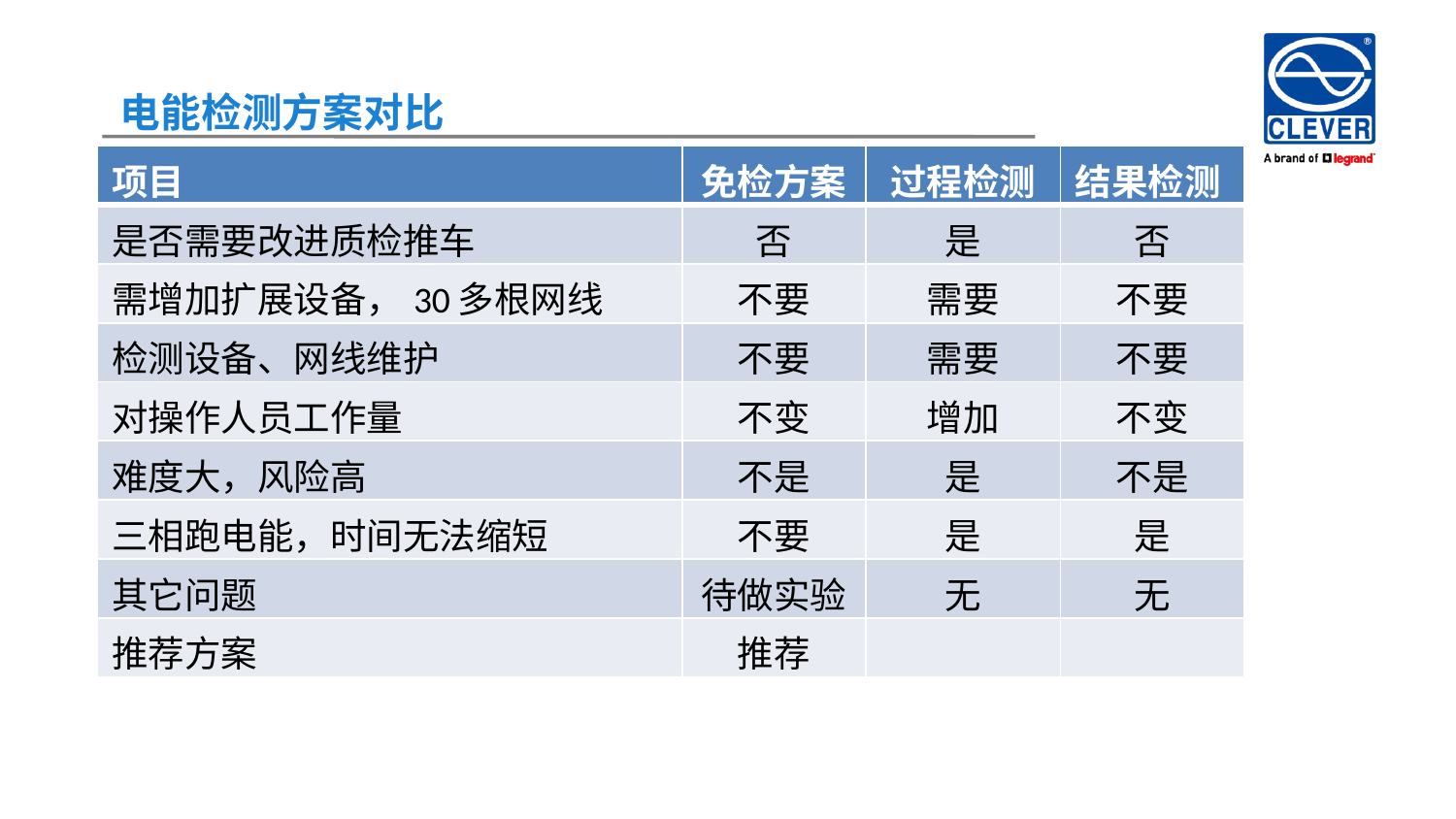

电能检测方案对比
| 项目 | 免检方案 | 过程检测 | 结果检测 |
| --- | --- | --- | --- |
| 是否需要改进质检推车 | 否 | 是 | 否 |
| 需增加扩展设备，30多根网线 | 不要 | 需要 | 不要 |
| 检测设备、网线维护 | 不要 | 需要 | 不要 |
| 对操作人员工作量 | 不变 | 增加 | 不变 |
| 难度大，风险高 | 不是 | 是 | 不是 |
| 三相跑电能，时间无法缩短 | 不要 | 是 | 是 |
| 其它问题 | 待做实验 | 无 | 无 |
| 推荐方案 | 推荐 |  |  |